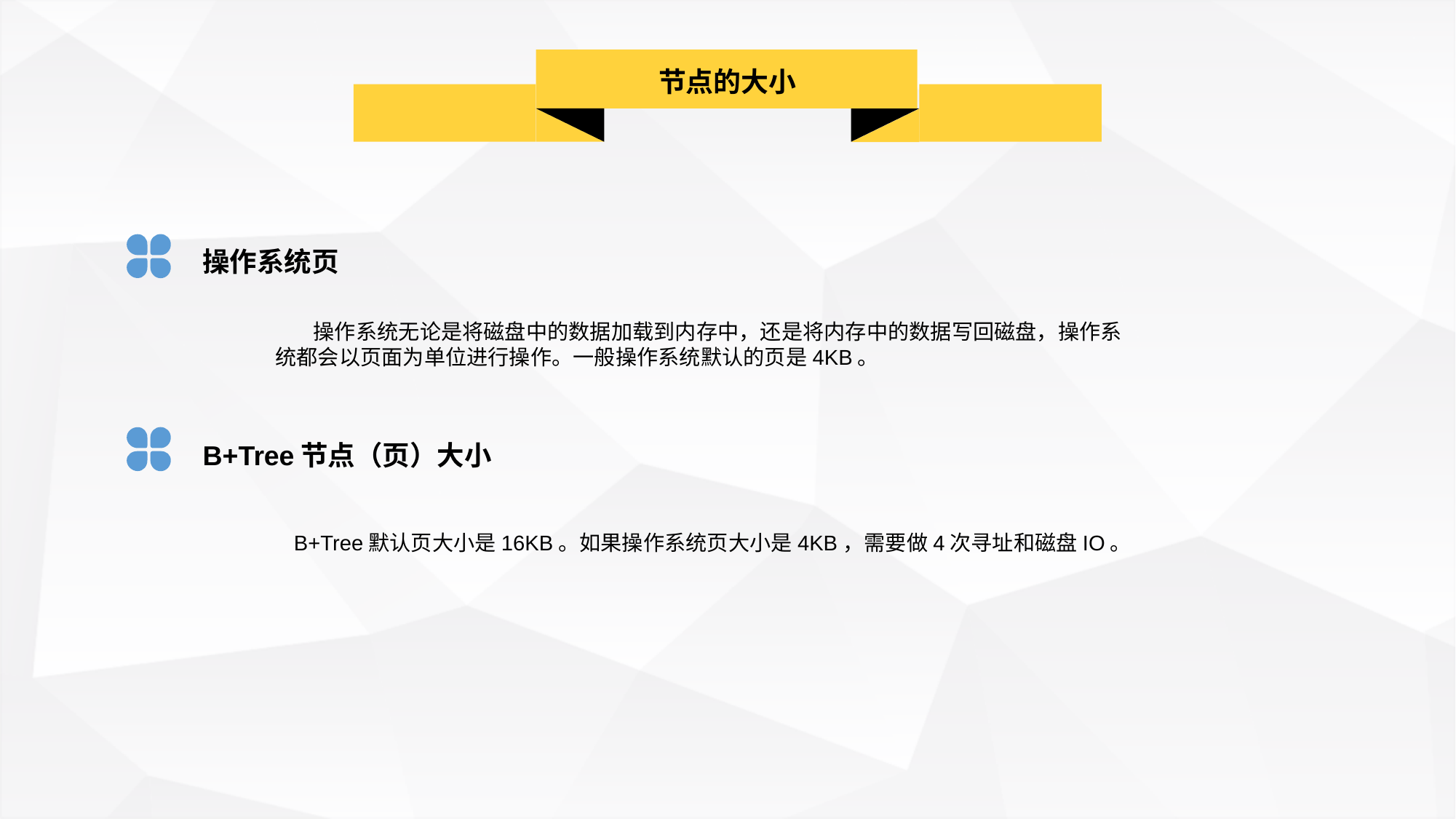

# 节点的大小

操作系统页
       操作系统无论是将磁盘中的数据加载到内存中，还是将内存中的数据写回磁盘，操作系
统都会以页面为单位进行操作。一般操作系统默认的页是4KB。

B+Tree节点（页）大小
       B+Tree默认页大小是16KB。如果操作系统页大小是4KB，需要做4次寻址和磁盘IO。